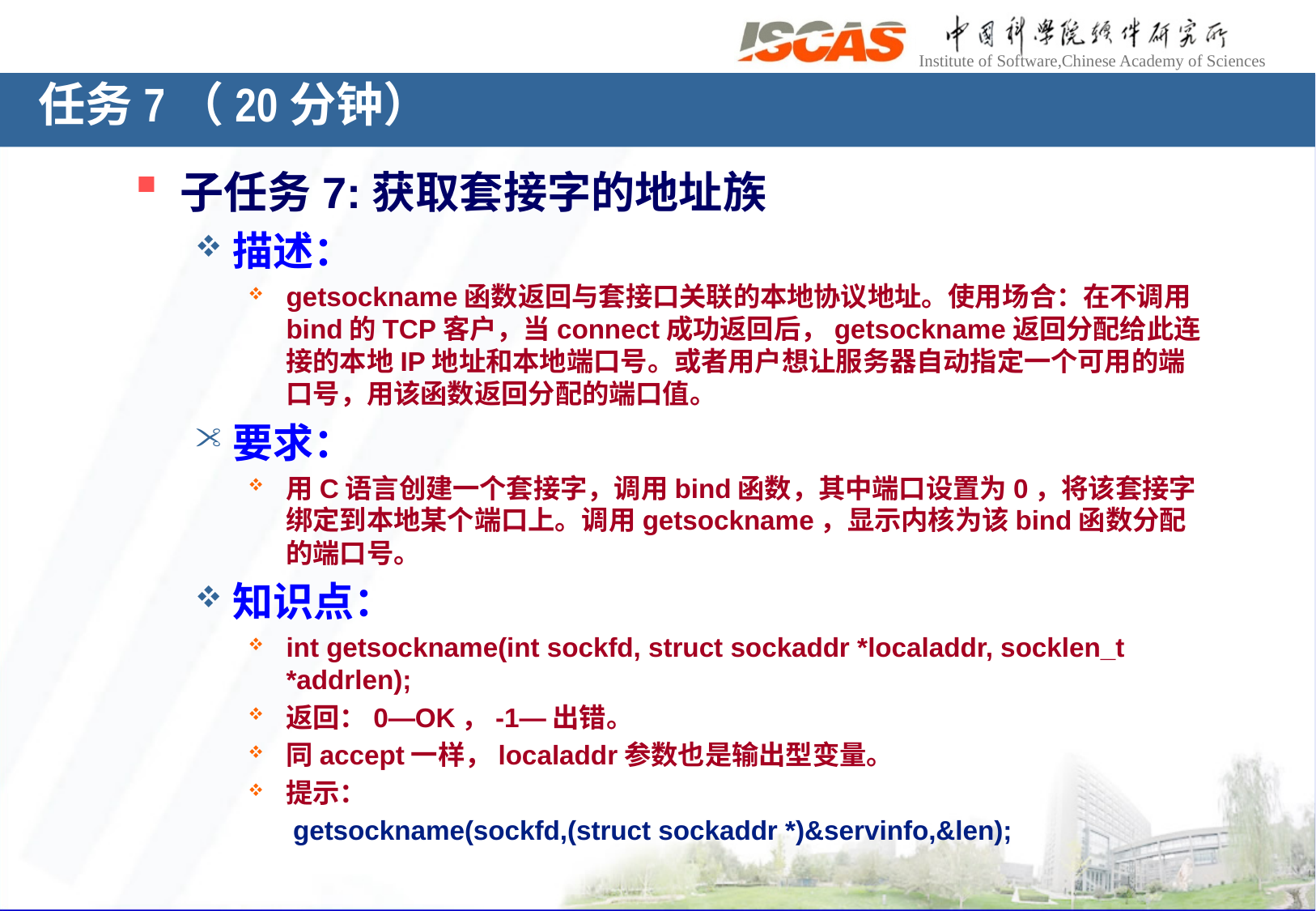

# 任务7（20分钟）
子任务7:获取套接字的地址族
描述：
getsockname函数返回与套接口关联的本地协议地址。使用场合：在不调用bind的TCP客户，当connect成功返回后，getsockname返回分配给此连接的本地IP地址和本地端口号。或者用户想让服务器自动指定一个可用的端口号，用该函数返回分配的端口值。
要求：
用C语言创建一个套接字，调用bind函数，其中端口设置为0，将该套接字绑定到本地某个端口上。调用getsockname，显示内核为该bind函数分配的端口号。
知识点：
int getsockname(int sockfd, struct sockaddr *localaddr, socklen_t *addrlen);
返回：0—OK，-1—出错。
同accept一样，localaddr参数也是输出型变量。
提示：
      getsockname(sockfd,(struct sockaddr *)&servinfo,&len);